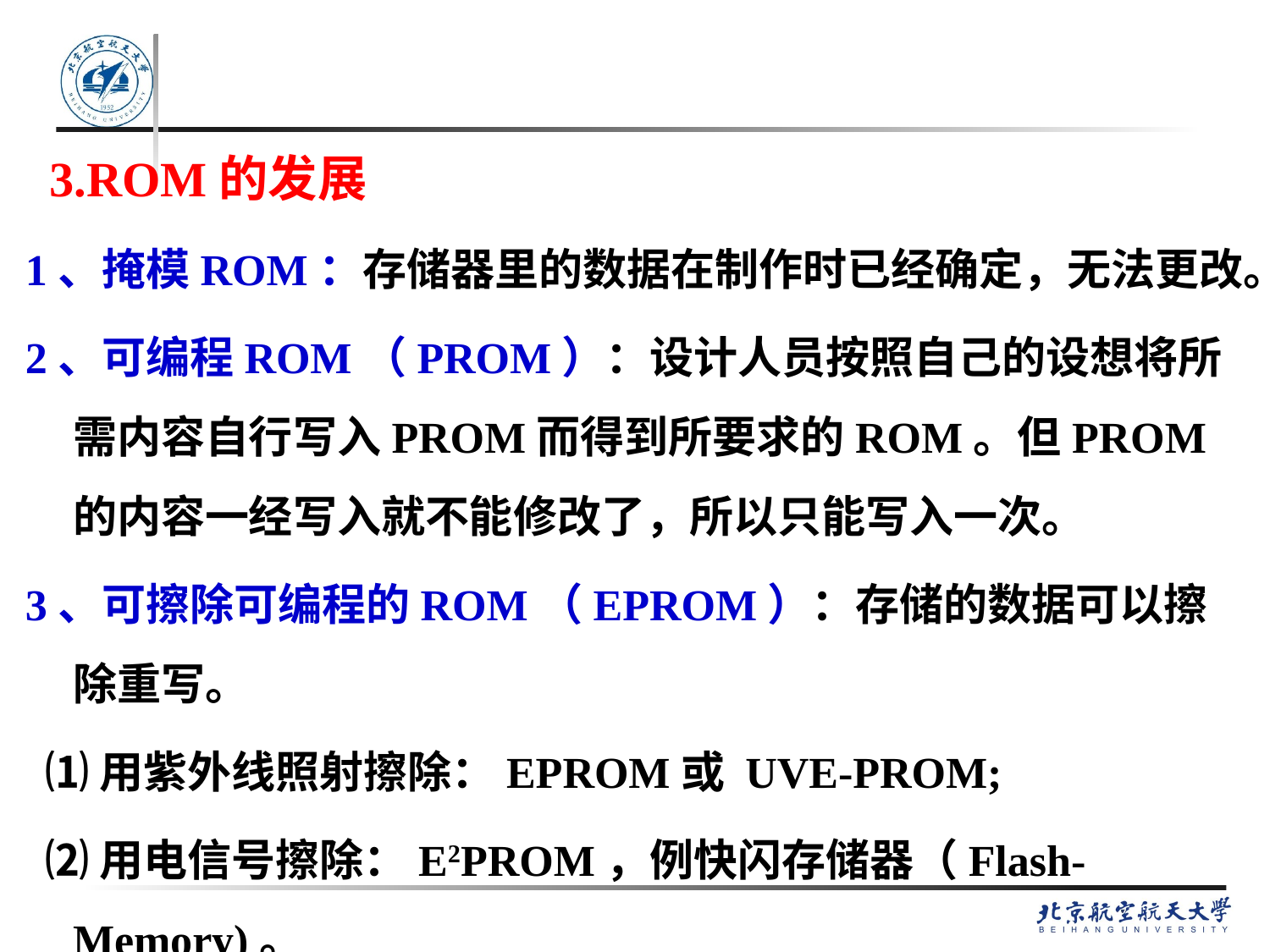

3.ROM的发展
1、掩模ROM：存储器里的数据在制作时已经确定，无法更改。
2、可编程ROM（PROM）：设计人员按照自己的设想将所需内容自行写入PROM而得到所要求的ROM。但PROM的内容一经写入就不能修改了，所以只能写入一次。
3、可擦除可编程的ROM（EPROM）：存储的数据可以擦除重写。
  ⑴用紫外线照射擦除：EPROM或 UVE-PROM;
  ⑵用电信号擦除：E2PROM，例快闪存储器（Flash-Memory)。